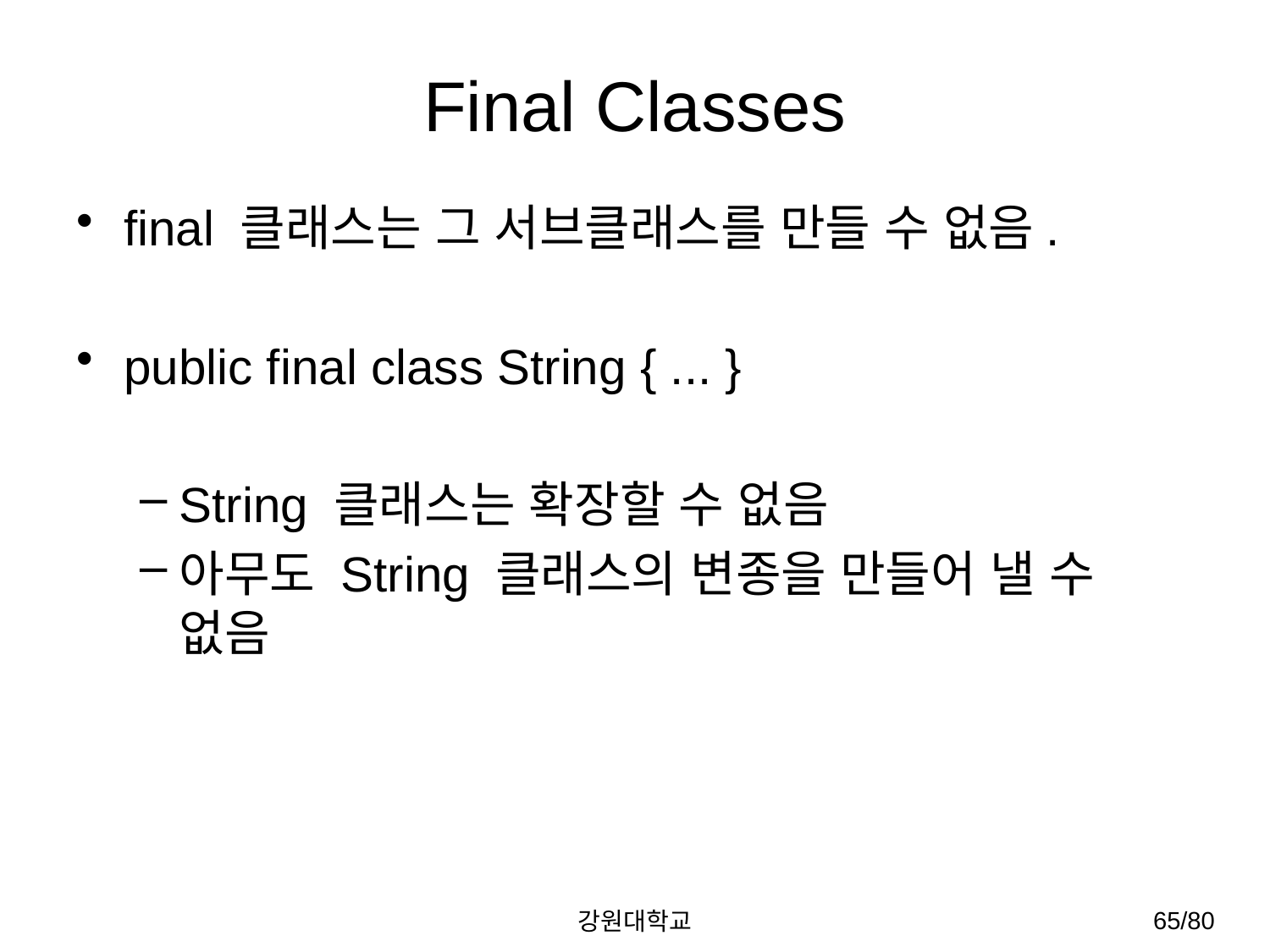

# Final Classes
final 클래스는 그 서브클래스를 만들 수 없음.

public final class String { ... }

String 클래스는 확장할 수 없음
아무도 String 클래스의 변종을 만들어 낼 수 없음
강원대학교